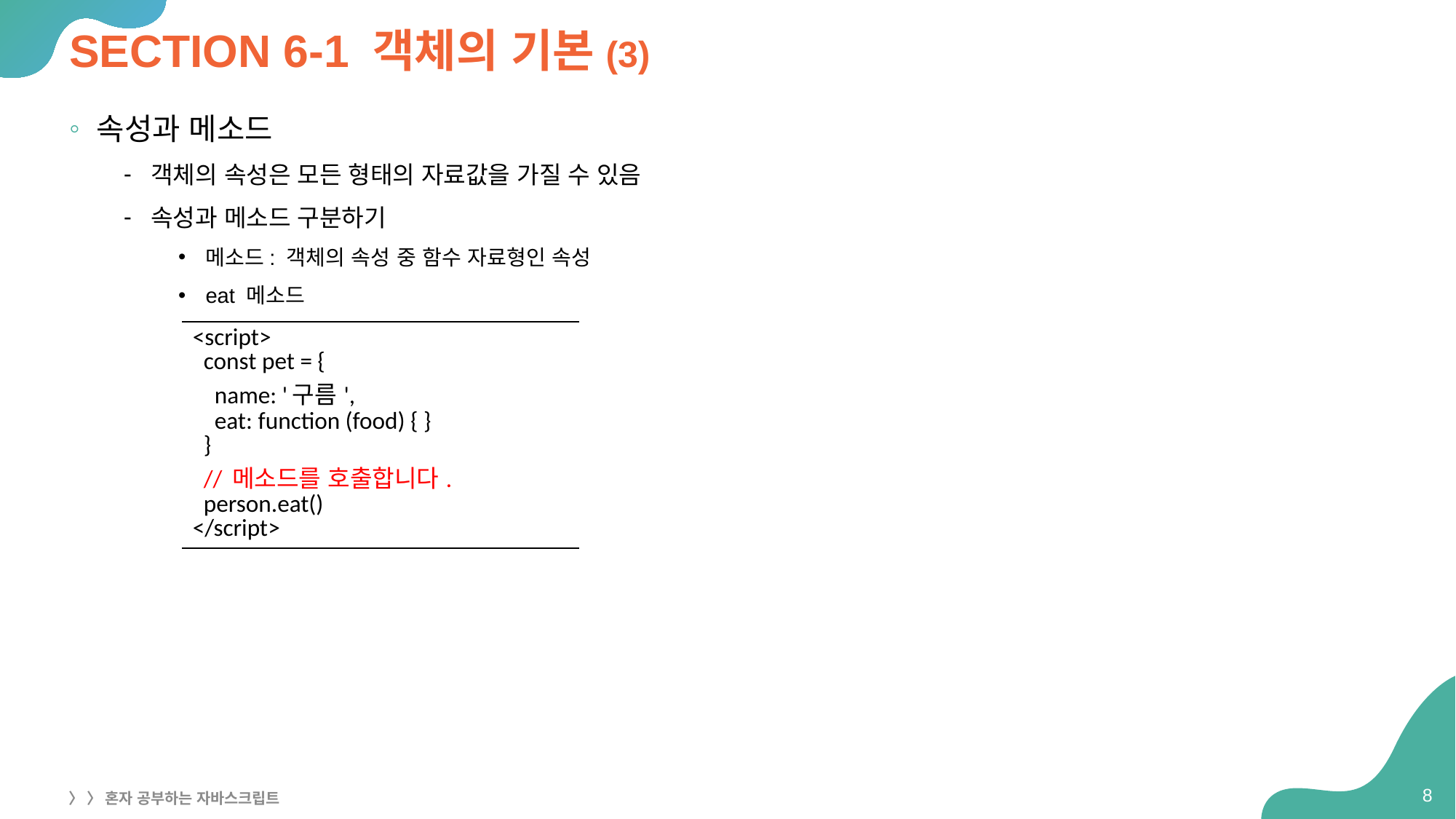

# SECTION 6-1 객체의 기본(3)
속성과 메소드
객체의 속성은 모든 형태의 자료값을 가질 수 있음
속성과 메소드 구분하기
메소드: 객체의 속성 중 함수 자료형인 속성
eat 메소드

| <script> const pet = { name: '구름', eat: function (food) { } } // 메소드를 호출합니다. person.eat() </script> |
| --- |
8
〉 〉 혼자 공부하는 자바스크립트